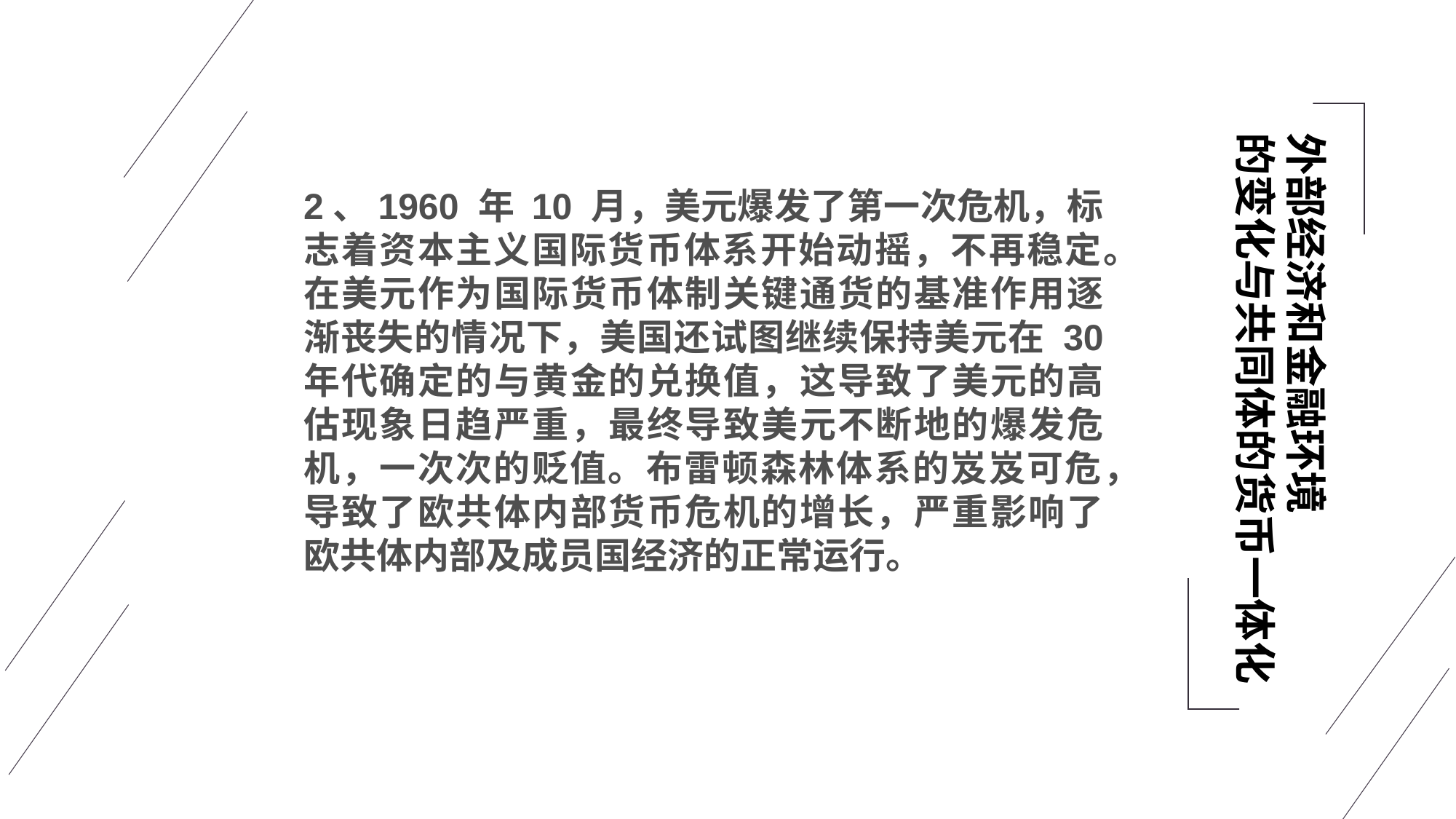

外部经济和金融环境
的变化与共同体的货币一体化

2、1960 年 10 月，美元爆发了第一次危机，标志着资本主义国际货币体系开始动摇，不再稳定。在美元作为国际货币体制关键通货的基准作用逐渐丧失的情况下，美国还试图继续保持美元在 30 年代确定的与黄金的兑换值，这导致了美元的高估现象日趋严重，最终导致美元不断地的爆发危机，一次次的贬值。布雷顿森林体系的岌岌可危，导致了欧共体内部货币危机的增长，严重影响了欧共体内部及成员国经济的正常运行。